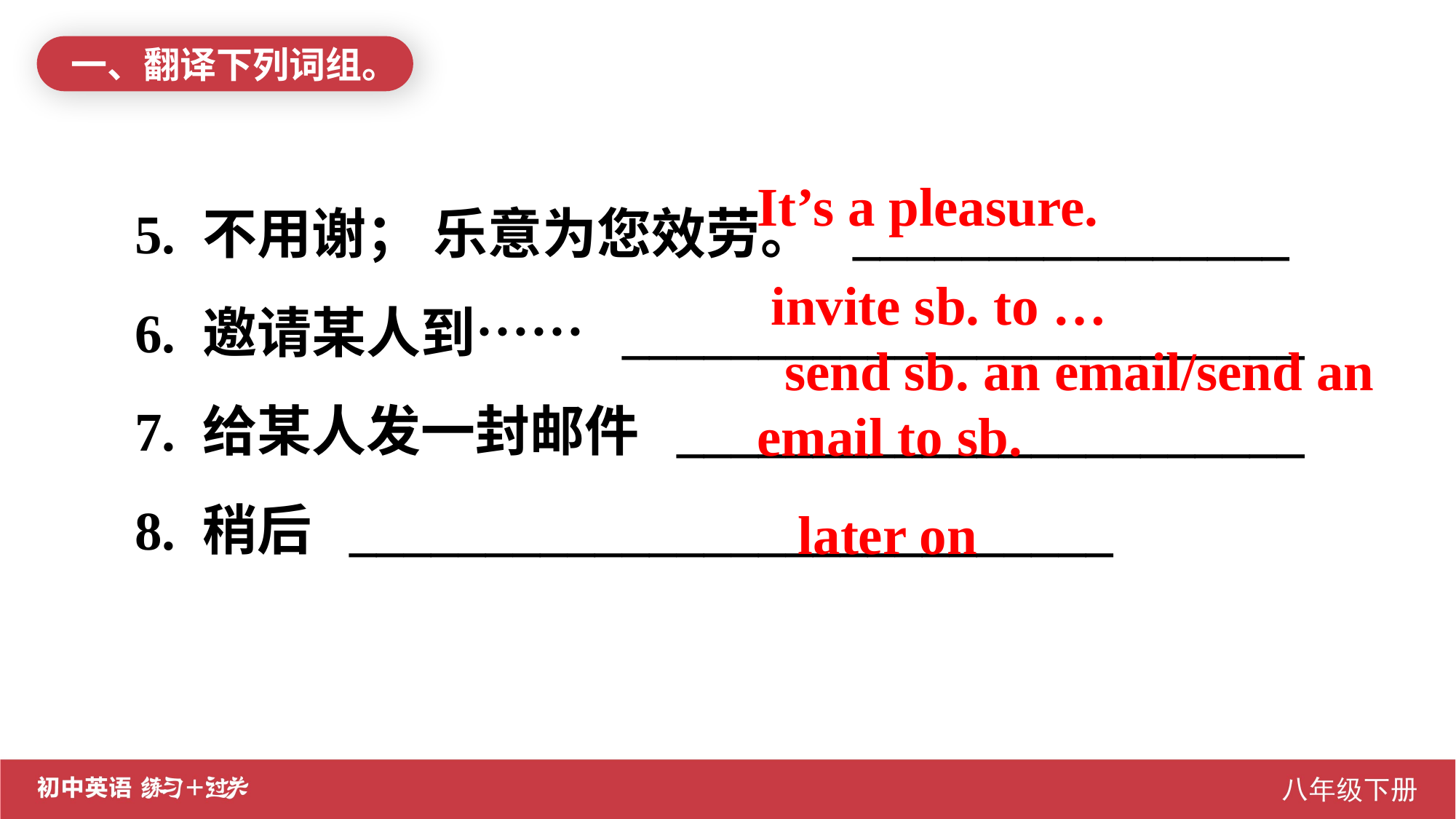

一、翻译下列词组。
It’s a pleasure.
 invite sb. to …
  send sb. an email/send an email to sb.
   later on
5. 不用谢； 乐意为您效劳。  ________________
6. 邀请某人到……  _________________________
7. 给某人发一封邮件  _______________________
8. 稍后  ____________________________